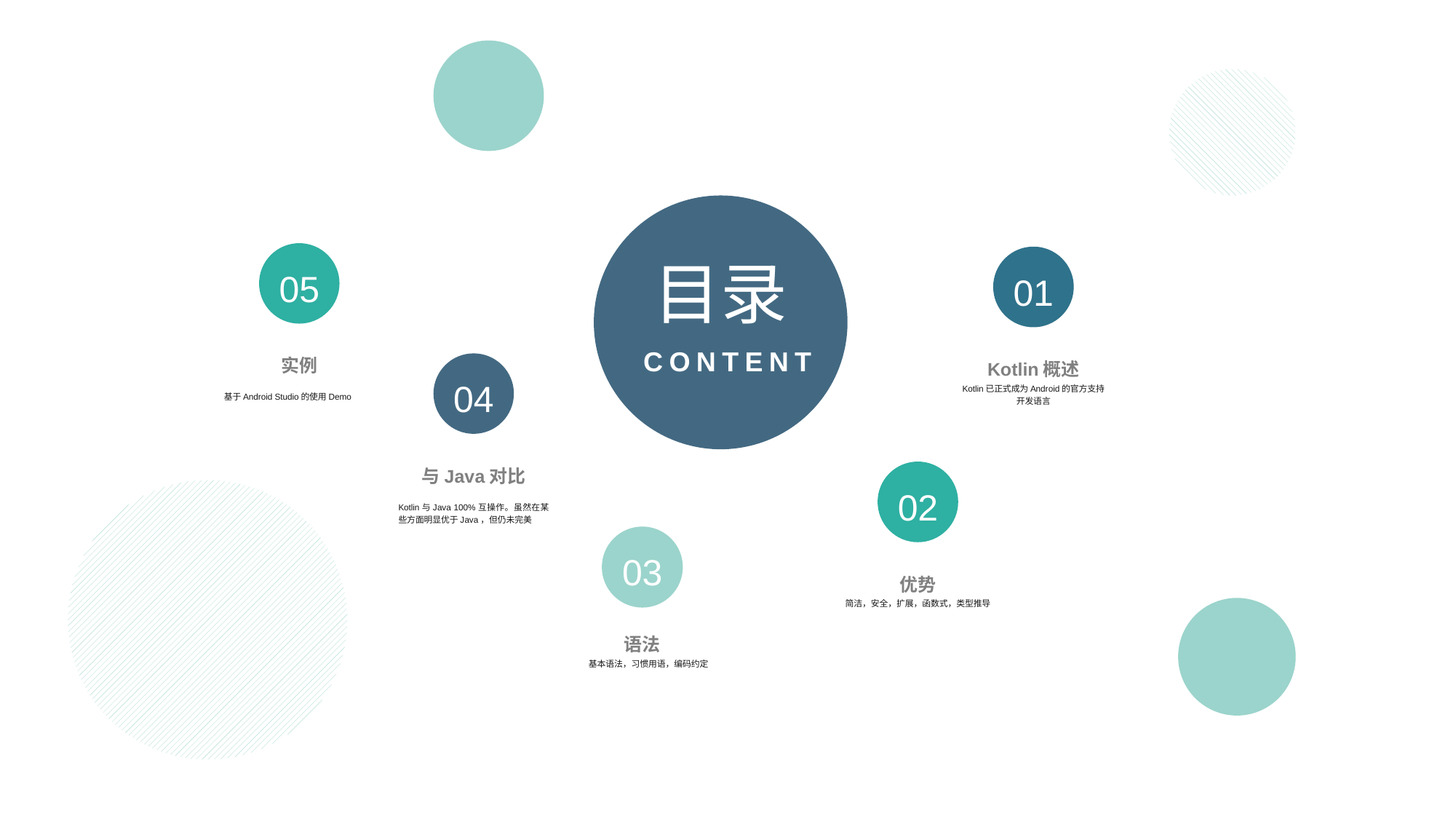

目录
CONTENT
05
01
实例
04
Kotlin概述
Kotlin已正式成为Android的官方支持开发语言
基于Android Studio的使用Demo
与Java对比
02

Kotlin与Java 100%互操作。虽然在某些方面明显优于Java，但仍未完美
03
优势
简洁，安全，扩展，函数式，类型推导

语法
基本语法，习惯用语，编码约定